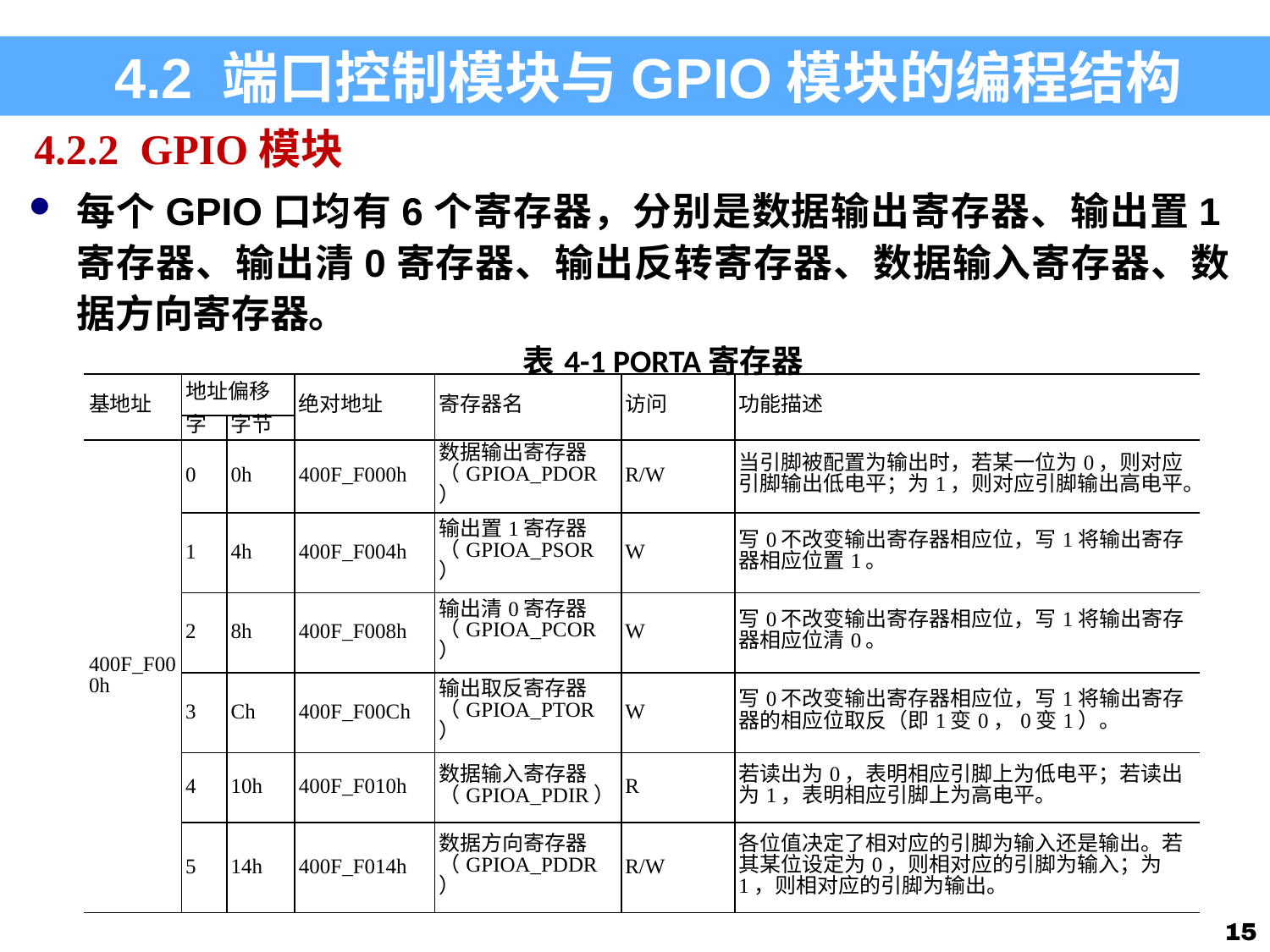

4.2 端口控制模块与GPIO模块的编程结构
4.2.2  GPIO模块
每个GPIO口均有6个寄存器，分别是数据输出寄存器、输出置1寄存器、输出清0寄存器、输出反转寄存器、数据输入寄存器、数据方向寄存器。
| 表4-1 PORTA寄存器 |  |  |  |  |  |  |
| --- | --- | --- | --- | --- | --- | --- |
| 基地址 | 地址偏移 |  | 绝对地址 | 寄存器名 | 访问 | 功能描述 |
|  | 字 | 字节 |  |  |  |  |
| 400F\_F000h | 0 | 0h | 400F\_F000h | 数据输出寄存器 （GPIOA\_PDOR） | R/W | 当引脚被配置为输出时，若某一位为0，则对应引脚输出低电平；为1，则对应引脚输出高电平。 |
|  | 1 | 4h | 400F\_F004h | 输出置1寄存器 （GPIOA\_PSOR） | W | 写0不改变输出寄存器相应位，写1将输出寄存器相应位置1。 |
|  | 2 | 8h | 400F\_F008h | 输出清0寄存器 （GPIOA\_PCOR） | W | 写0不改变输出寄存器相应位，写1将输出寄存器相应位清0。 |
|  | 3 | Ch | 400F\_F00Ch | 输出取反寄存器 （GPIOA\_PTOR） | W | 写0不改变输出寄存器相应位，写1将输出寄存器的相应位取反（即1变0，0变1）。 |
|  | 4 | 10h | 400F\_F010h | 数据输入寄存器 （GPIOA\_PDIR） | R | 若读出为0，表明相应引脚上为低电平；若读出为1，表明相应引脚上为高电平。 |
|  | 5 | 14h | 400F\_F014h | 数据方向寄存器 （GPIOA\_PDDR） | R/W | 各位值决定了相对应的引脚为输入还是输出。若其某位设定为0，则相对应的引脚为输入；为1，则相对应的引脚为输出。 |
15